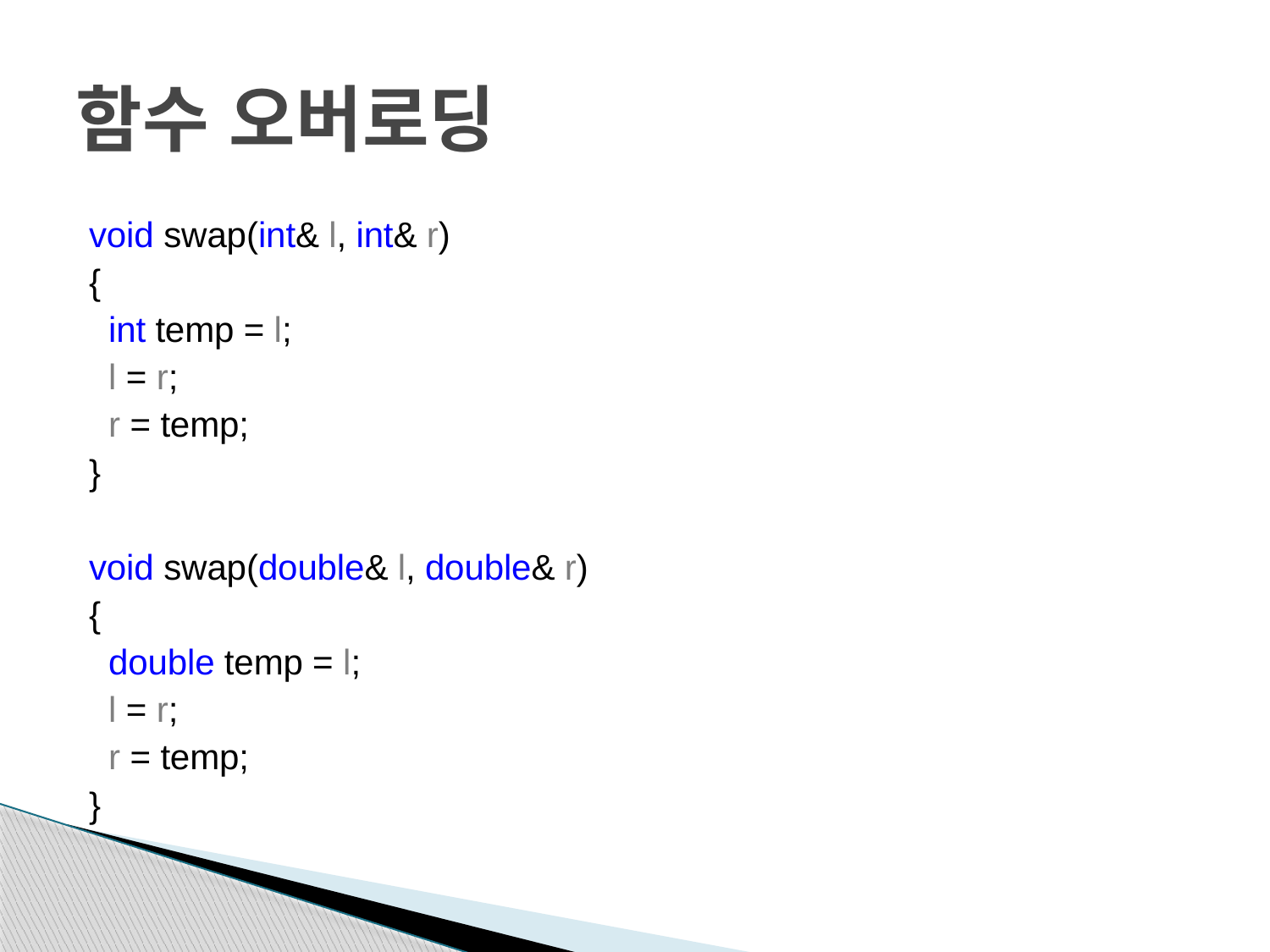

# 함수 오버로딩
void swap(int& l, int& r)
{
  int temp = l;
  l = r;
  r = temp;
}

void swap(double& l, double& r)
{
  double temp = l;
  l = r;
  r = temp;
}